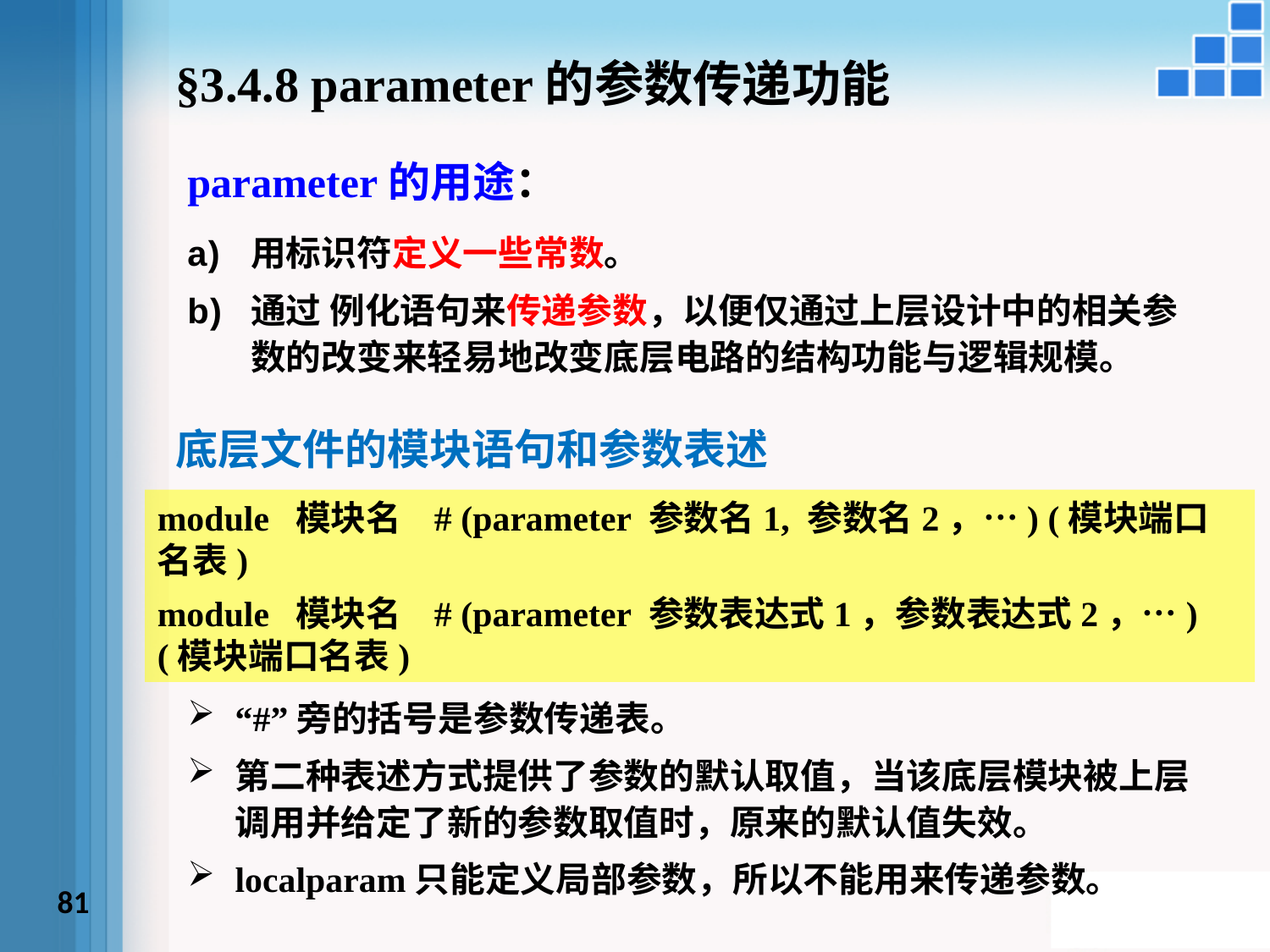

§3.4.8 parameter的参数传递功能
parameter的用途：
用标识符定义一些常数。
通过 例化语句来传递参数，以便仅通过上层设计中的相关参数的改变来轻易地改变底层电路的结构功能与逻辑规模。
底层文件的模块语句和参数表述
module  模块名   # (parameter 参数名1, 参数名2，…) (模块端口名表)
module  模块名   # (parameter 参数表达式1，参数表达式2，…) (模块端口名表)
“#”旁的括号是参数传递表。
第二种表述方式提供了参数的默认取值，当该底层模块被上层调用并给定了新的参数取值时，原来的默认值失效。
localparam只能定义局部参数，所以不能用来传递参数。

81